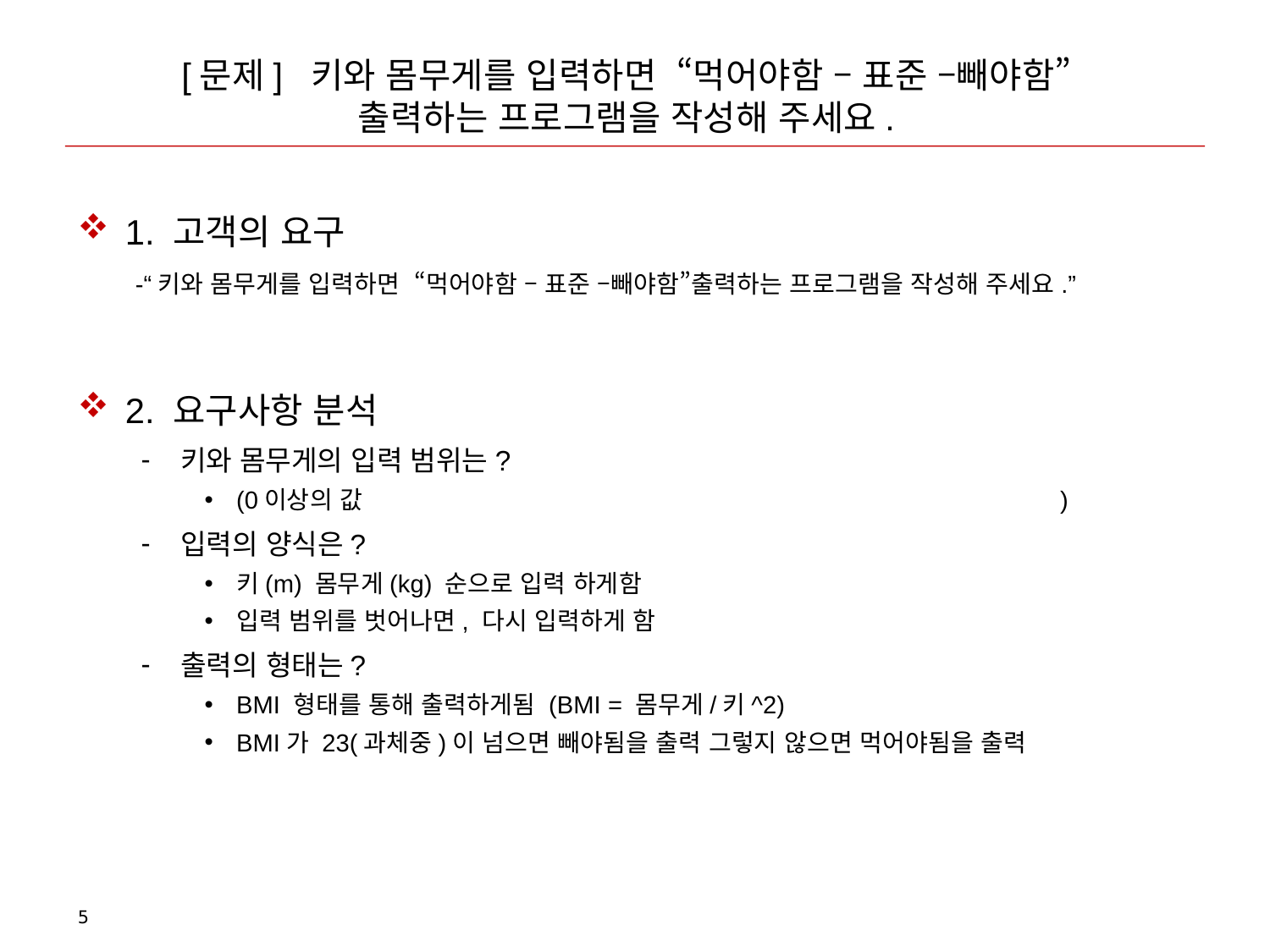

# [문제]  키와 몸무게를 입력하면  “먹어야함 – 표준 –빼야함” 출력하는 프로그램을 작성해 주세요.
1. 고객의 요구
             -“키와 몸무게를 입력하면  “먹어야함 – 표준 –빼야함”출력하는 프로그램을 작성해 주세요.”

2. 요구사항 분석
키와 몸무게의 입력 범위는?
(0이상의 값                                                                                                   )
입력의 양식은?
키(m) 몸무게(kg) 순으로 입력 하게함
입력 범위를 벗어나면, 다시 입력하게 함
출력의 형태는?
BMI 형태를 통해 출력하게됨 (BMI = 몸무게/키^2)
BMI가 23(과체중)이 넘으면 빼야됨을 출력 그렇지 않으면 먹어야됨을 출력
5